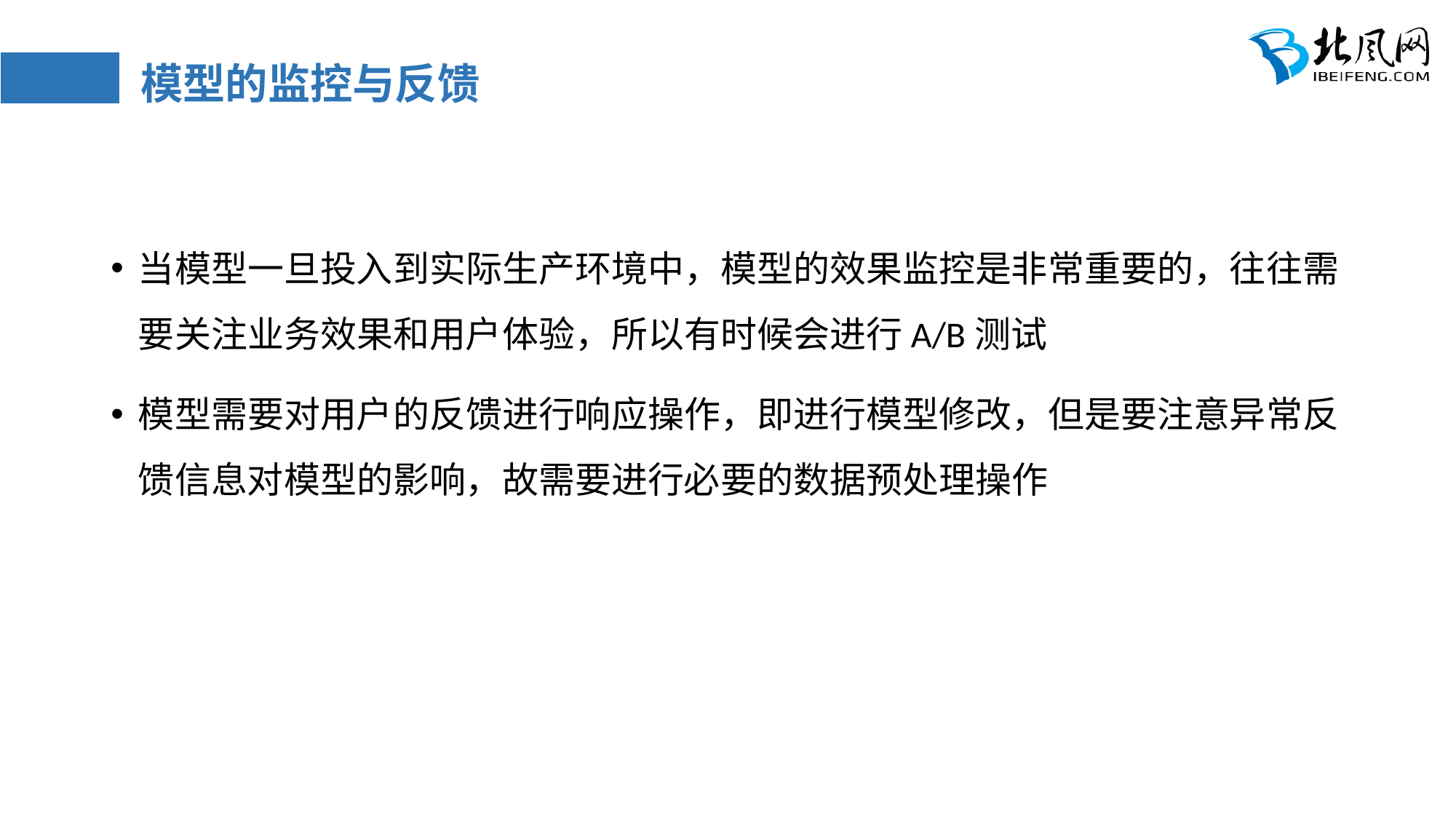

# 模型的监控与反馈
当模型一旦投入到实际生产环境中，模型的效果监控是非常重要的，往往需要关注业务效果和用户体验，所以有时候会进行A/B测试
模型需要对用户的反馈进行响应操作，即进行模型修改，但是要注意异常反馈信息对模型的影响，故需要进行必要的数据预处理操作